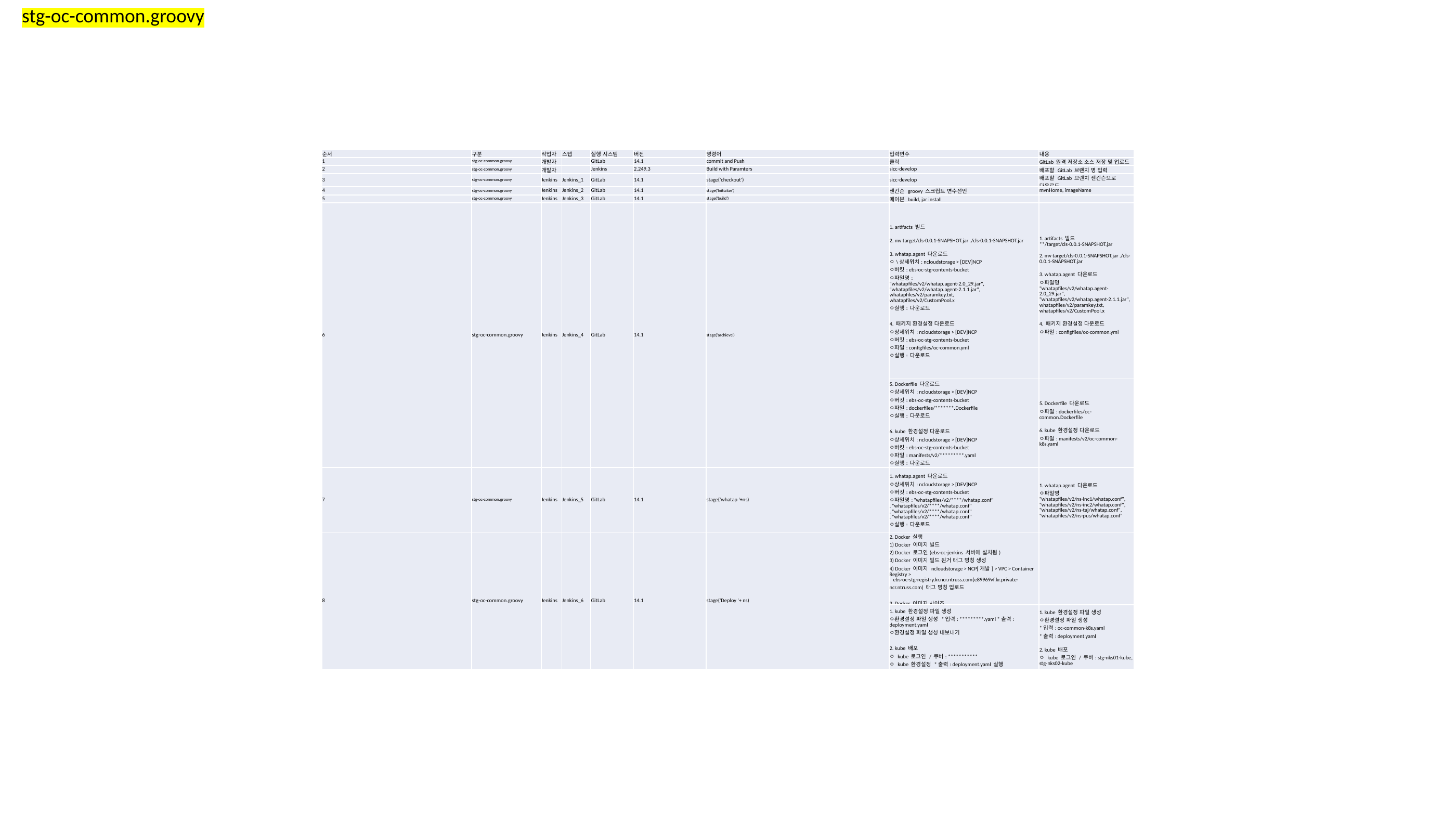

stg-oc-common.groovy
| 순서 | 구분 | 작업자 | 스탭 | 실행 시스템 | 버전 | 명령어 | 입력변수 | 내용 |
| --- | --- | --- | --- | --- | --- | --- | --- | --- |
| 1 | stg-oc-common.groovy | 개발자 |  | GitLab | 14.1 | commit and Push | 클릭 | GitLab 원격 저장소 소스 저장 및 업로드 |
| 2 | stg-oc-common.groovy | 개발자 |  | Jenkins | 2.249.3 | Build with Paramters | sicc-develop | 배포할 GitLab 브랜치 명 입력 |
| 3 | stg-oc-common.groovy | Jenkins | Jenkins\_1 | GitLab | 14.1 | stage('checkout') | sicc-develop | 배포할 GitLab 브랜치 젠킨슨으로 다운로드 |
| 4 | stg-oc-common.groovy | Jenkins | Jenkins\_2 | GitLab | 14.1 | stage('Initialize') | 젠킨슨 groovy 스크립트 변수선언 | mvnHome, imageName |
| 5 | stg-oc-common.groovy | Jenkins | Jenkins\_3 | GitLab | 14.1 | stage('build') | 메이븐 build, jar install |  |
| 6 | stg-oc-common.groovy | Jenkins | Jenkins\_4 | GitLab | 14.1 | stage('archieve') | 1. artifacts 빌드 2. mv target/cls-0.0.1-SNAPSHOT.jar ./cls-0.0.1-SNAPSHOT.jar 3. whatap.agent 다운로드 ㅇ\상세위치: ncloudstorage > [DEV]NCP ㅇ버킷: ebs-oc-stg-contents-bucket ㅇ파일명: "whatapfiles/v2/whatap.agent-2.0\_29.jar", "whatapfiles/v2/whatap.agent-2.1.1.jar", whatapfiles/v2/paramkey.txt, whatapfiles/v2/CustomPool.x ㅇ실행: 다운로드 4. 패키지 환경설정 다운로드 ㅇ상세위치: ncloudstorage > [DEV]NCP ㅇ버킷: ebs-oc-stg-contents-bucket ㅇ파일: configfiles/oc-common.yml ㅇ실행: 다운로드 | 1. artifacts 빌드 \*\*/target/cls-0.0.1-SNAPSHOT.jar 2. mv target/cls-0.0.1-SNAPSHOT.jar ./cls-0.0.1-SNAPSHOT.jar 3. whatap.agent 다운로드 ㅇ파일명 "whatapfiles/v2/whatap.agent-2.0\_29.jar", "whatapfiles/v2/whatap.agent-2.1.1.jar", whatapfiles/v2/paramkey.txt, whatapfiles/v2/CustomPool.x 4. 패키지 환경설정 다운로드 ㅇ파일: configfiles/oc-common.yml |
|  |  |  |  |  |  |  | 5. Dockerfile 다운로드 ㅇ상세위치: ncloudstorage > [DEV]NCP ㅇ버킷: ebs-oc-stg-contents-bucket ㅇ파일: dockerfiles/\*\*\*\*\*\*\*.Dockerfile ㅇ실행: 다운로드 6. kube 환경설정 다운로드 ㅇ상세위치: ncloudstorage > [DEV]NCP ㅇ버킷: ebs-oc-stg-contents-bucket ㅇ파일: manifests/v2/\*\*\*\*\*\*\*\*\*.yaml ㅇ실행: 다운로드 | 5. Dockerfile 다운로드 ㅇ파일: dockerfiles/oc-common.Dockerfile 6. kube 환경설정 다운로드 ㅇ파일: manifests/v2/oc-common-k8s.yaml |
| 7 | stg-oc-common.groovy | Jenkins | Jenkins\_5 | GitLab | 14.1 | stage('whatap '+ns) | 1. whatap.agent 다운로드 ㅇ상세위치: ncloudstorage > [DEV]NCP ㅇ버킷: ebs-oc-stg-contents-bucket ㅇ파일명: "whatapfiles/v2/\*\*\*\*/whatap.conf" , "whatapfiles/v2/\*\*\*\*/whatap.conf" , "whatapfiles/v2/\*\*\*\*/whatap.conf" , "whatapfiles/v2/\*\*\*\*/whatap.conf" ㅇ실행: 다운로드 | 1. whatap.agent 다운로드 ㅇ파일명 "whatapfiles/v2/ns-inc1/whatap.conf", "whatapfiles/v2/ns-inc2/whatap.conf", "whatapfiles/v2/ns-taj/whatap.conf", "whatapfiles/v2/ns-pus/whatap.conf" |
| 8 | stg-oc-common.groovy | Jenkins | Jenkins\_6 | GitLab | 14.1 | stage('Deploy '+ ns) | 2. Docker 실행 1) Docker 이미지 빌드 2) Docker 로그인(ebs-oc-jenkins 서버에 설치됨) 3) Docker 이미지 빌드 된거 태그 명칭 생성 4) Docker 이미지 ncloudstorage > NCP[개발] > VPC > Container Registry > ebs-oc-stg-registry.kr.ncr.ntruss.com(e89969vf.kr.private-ncr.ntruss.com) 태그 명칭 업로드 3. Docker 이미지 사이즈 |  |
|  |  |  |  |  |  |  | 1. kube 환경설정 파일 생성 ㅇ환경설정 파일 생성 \*입력: \*\*\*\*\*\*\*\*\*.yaml \*출력: deployment.yaml ㅇ환경설정 파일 생성 내보내기 2. kube 배포 ㅇ kube 로그인 / 쿠버: \*\*\*\*\*\*\*\*\*\*\* ㅇ kube 환경설정 \*출력: deployment.yaml 실행 | 1. kube 환경설정 파일 생성 ㅇ환경설정 파일 생성 \*입력: oc-common-k8s.yaml \*출력: deployment.yaml 2. kube 배포 ㅇ kube 로그인 / 쿠버: stg-nks01-kube, stg-nks02-kube |